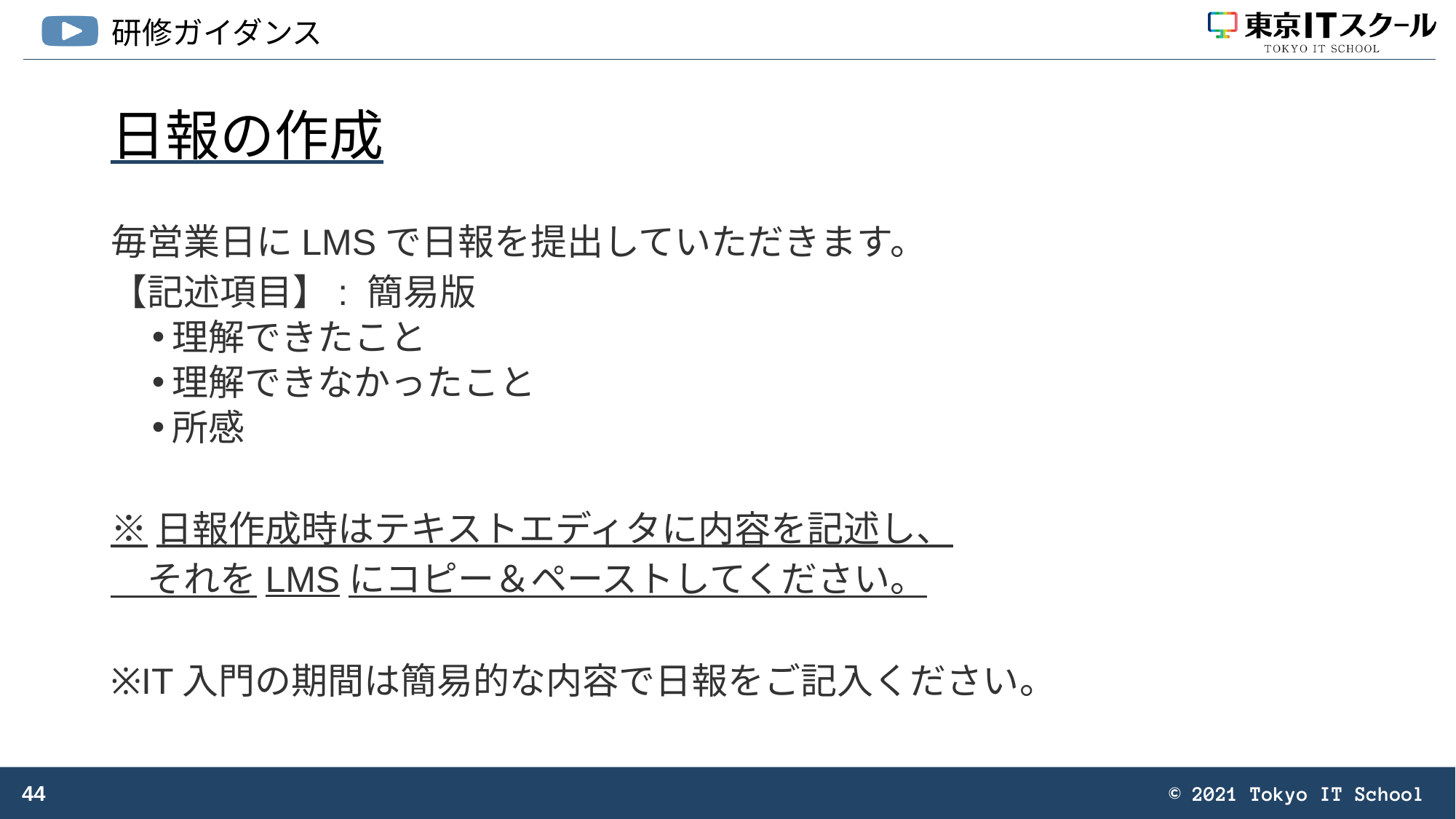

研修ガイダンス
# 日報の作成
毎営業日にLMSで日報を提出していただきます。
【記述項目】: 簡易版
理解できたこと
理解できなかったこと
所感

※日報作成時はテキストエディタに内容を記述し、
　それをLMSにコピー＆ペーストしてください。

※IT入門の期間は簡易的な内容で日報をご記入ください。
44